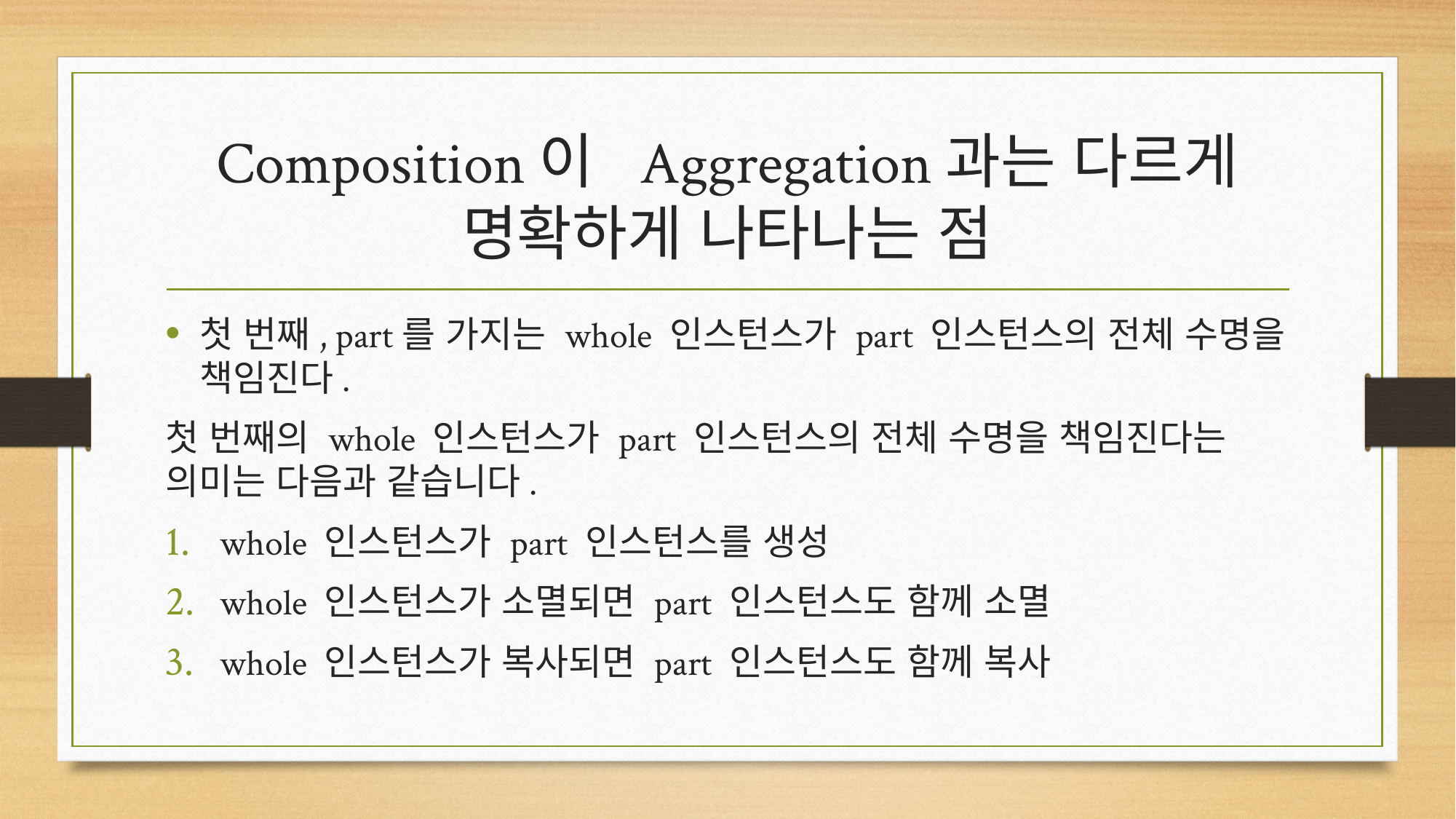

# Composition이  Aggregation과는 다르게 명확하게 나타나는 점
첫 번째, part를 가지는 whole 인스턴스가 part 인스턴스의 전체 수명을 책임진다.
첫 번째의 whole 인스턴스가 part 인스턴스의 전체 수명을 책임진다는 의미는 다음과 같습니다.
whole 인스턴스가 part 인스턴스를 생성
whole 인스턴스가 소멸되면 part 인스턴스도 함께 소멸
whole 인스턴스가 복사되면 part 인스턴스도 함께 복사